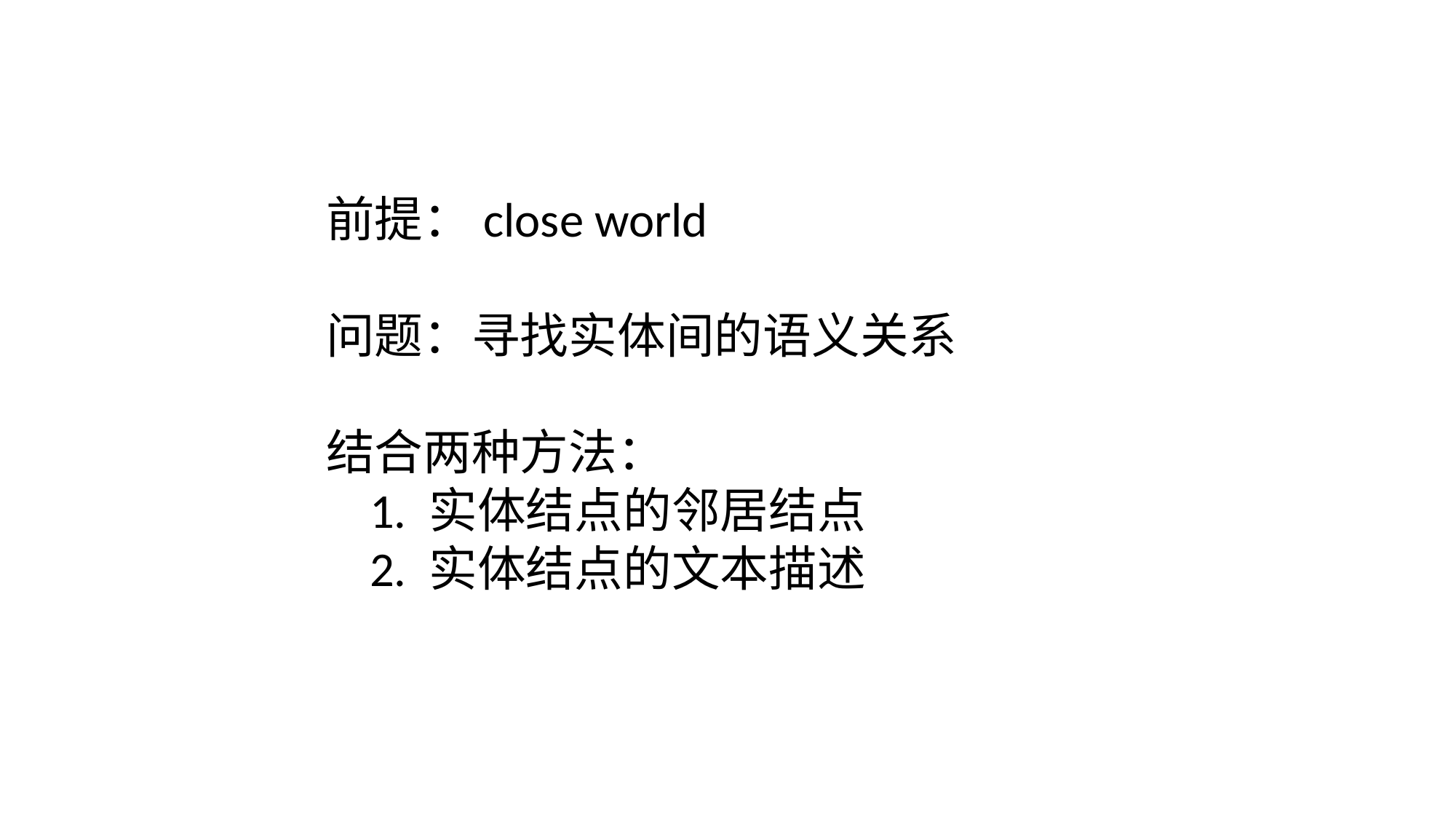

前提：close world

问题：寻找实体间的语义关系

结合两种方法：
    1. 实体结点的邻居结点
    2. 实体结点的文本描述